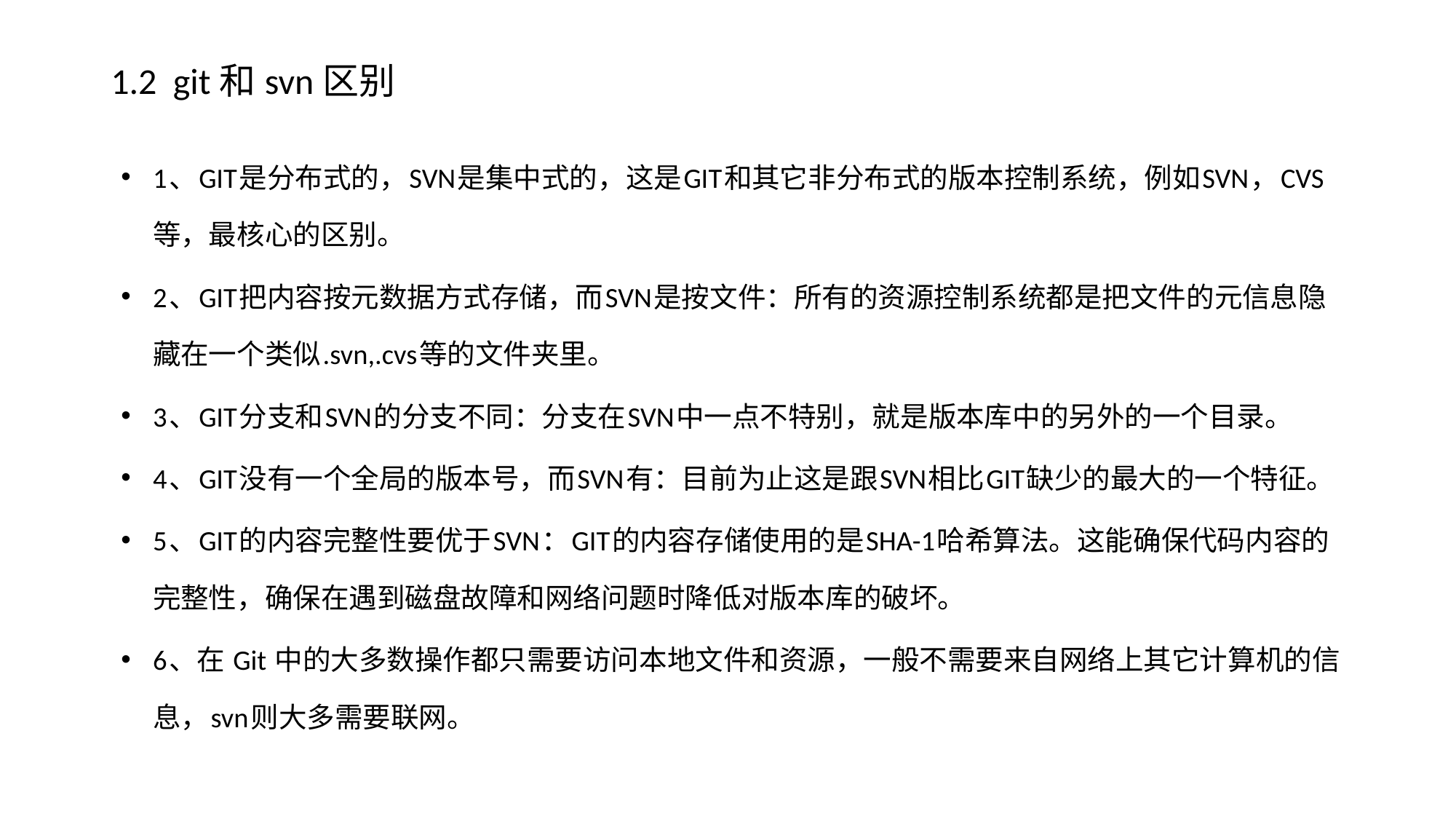

# 1.2  git和svn区别
1、GIT是分布式的，SVN是集中式的，这是GIT和其它非分布式的版本控制系统，例如SVN，CVS等，最核心的区别。
2、GIT把内容按元数据方式存储，而SVN是按文件：所有的资源控制系统都是把文件的元信息隐藏在一个类似.svn,.cvs等的文件夹里。
3、GIT分支和SVN的分支不同：分支在SVN中一点不特别，就是版本库中的另外的一个目录。
4、GIT没有一个全局的版本号，而SVN有：目前为止这是跟SVN相比GIT缺少的最大的一个特征。
5、GIT的内容完整性要优于SVN：GIT的内容存储使用的是SHA-1哈希算法。这能确保代码内容的完整性，确保在遇到磁盘故障和网络问题时降低对版本库的破坏。
6、在 Git 中的大多数操作都只需要访问本地文件和资源，一般不需要来自网络上其它计算机的信息，svn则大多需要联网。